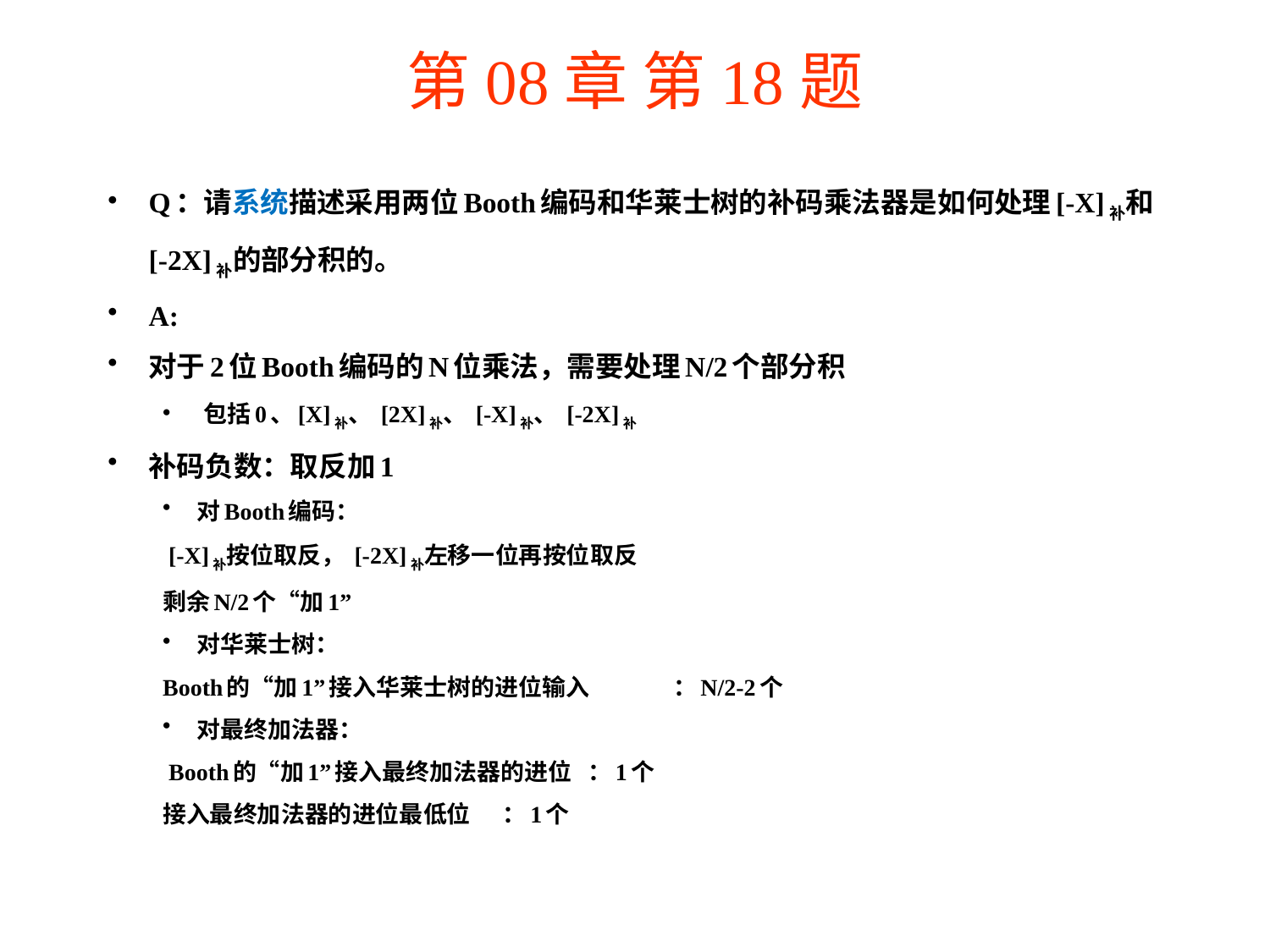

# 第08章 第18题
Q：请系统描述采用两位Booth编码和华莱士树的补码乘法器是如何处理[-X]补和[-2X]补的部分积的。
A:
对于2位Booth编码的N位乘法，需要处理N/2个部分积
包括0、[X]补、 [2X]补、 [-X]补、 [-2X]补
补码负数：取反加1
对Booth编码：
	 [-X]补按位取反， [-2X]补左移一位再按位取反
	剩余N/2个“加1”
对华莱士树：
	Booth的“加1”接入华莱士树的进位输入	：N/2-2个
对最终加法器：
	 Booth的“加1”接入最终加法器的进位		：1个
			接入最终加法器的进位最低位	：1个